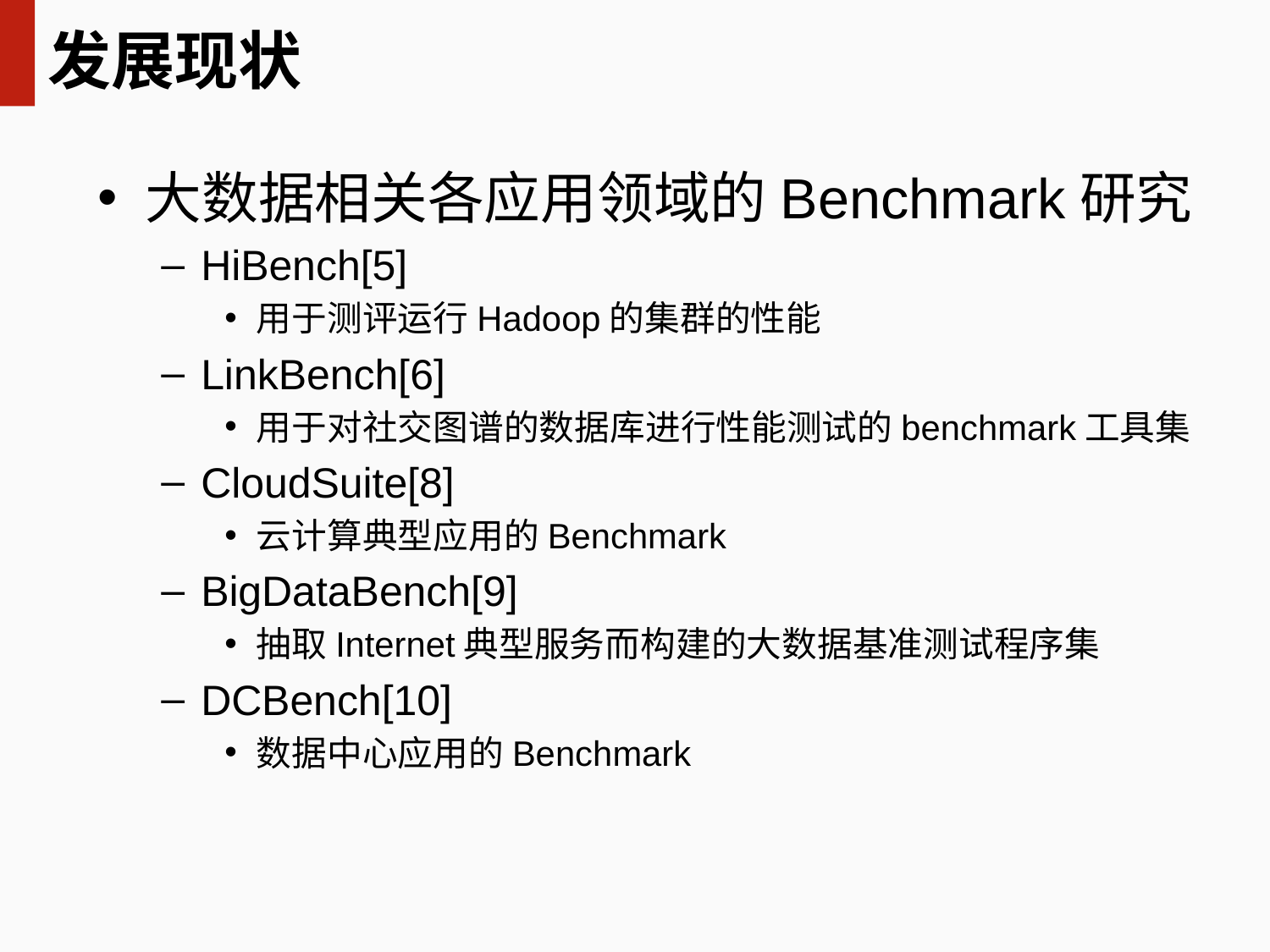

# 发展现状
大数据相关各应用领域的Benchmark研究
HiBench[5]
用于测评运行Hadoop的集群的性能
LinkBench[6]
用于对社交图谱的数据库进行性能测试的benchmark工具集
CloudSuite[8]
云计算典型应用的Benchmark
BigDataBench[9]
抽取Internet典型服务而构建的大数据基准测试程序集
DCBench[10]
数据中心应用的Benchmark